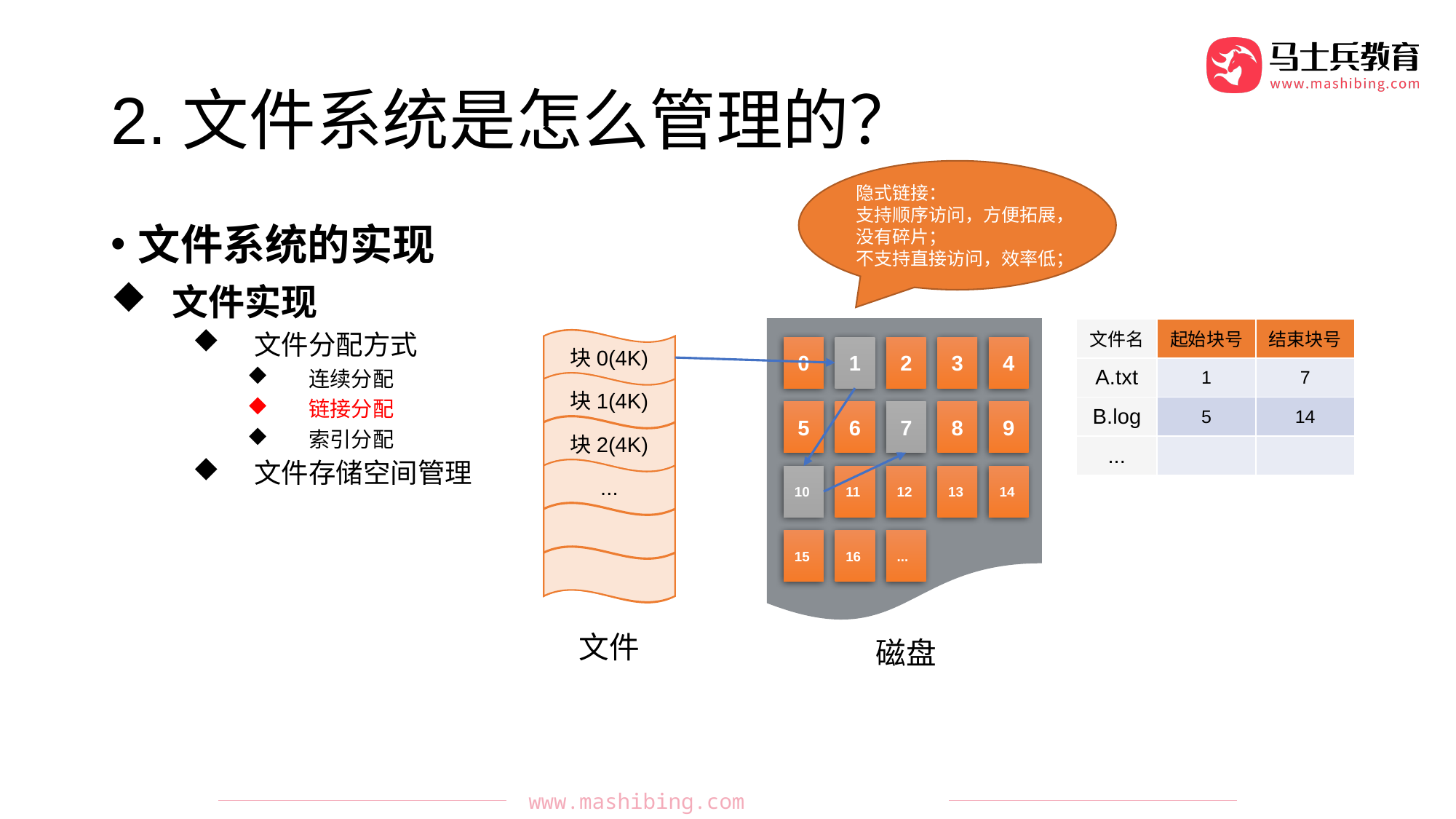

# 2.文件系统是怎么管理的？
隐式链接：
支持顺序访问，方便拓展，没有碎片；
不支持直接访问，效率低；
文件系统的实现
文件实现
文件分配方式
连续分配
链接分配
索引分配
文件存储空间管理

0
1
2
3
4
5
6
7
8
9
10
11
12
13
14
15
16
...
| 文件名 | 起始块号 | 结束块号 |
| --- | --- | --- |
| A.txt | 1 | 7 |
| B.log | 5 | 14 |
| ... |  |  |

块0(4K)
块1(4K)
块2(4K)
...

文件
磁盘